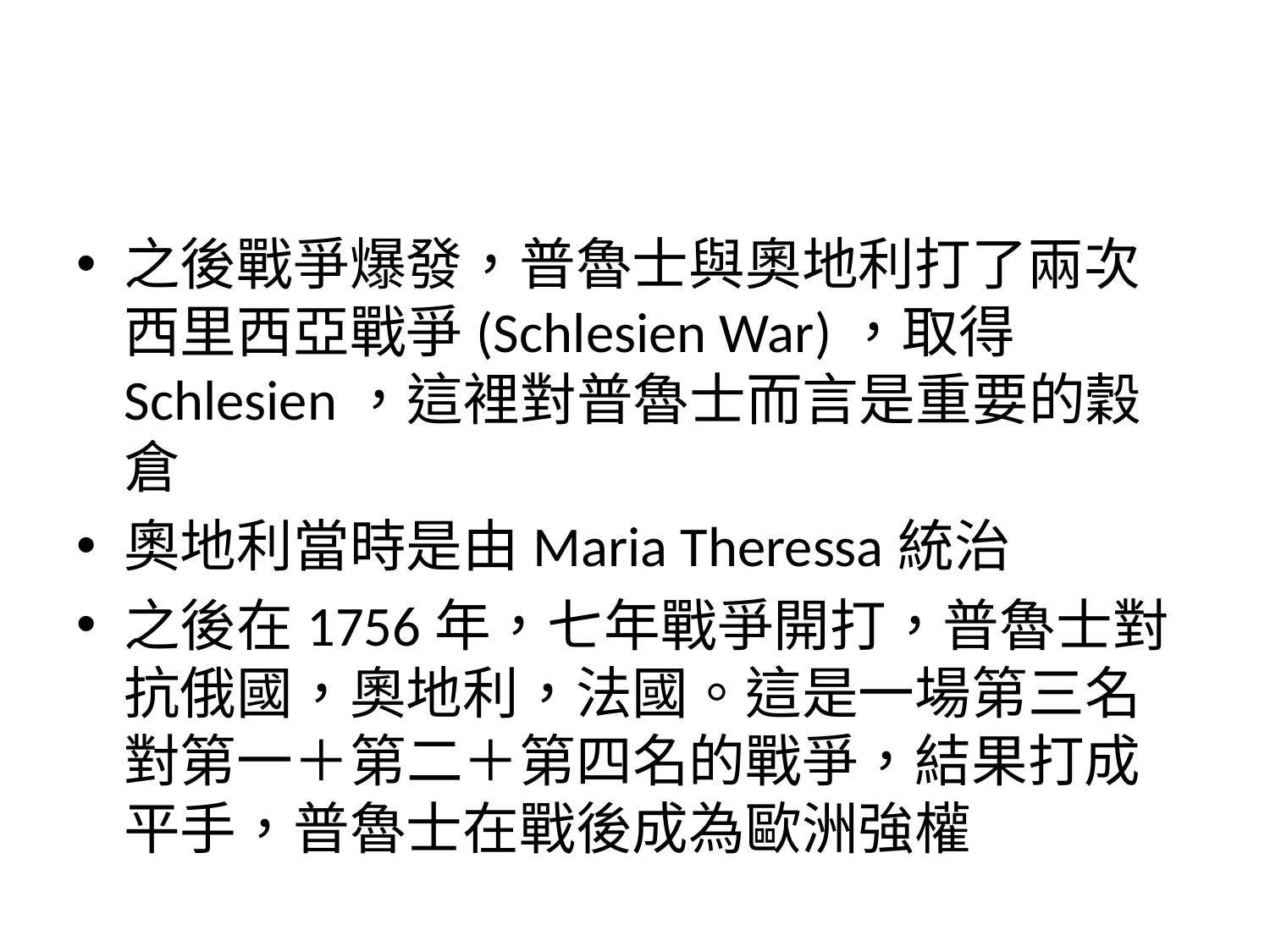

#
之後戰爭爆發，普魯士與奧地利打了兩次西里西亞戰爭(Schlesien War)，取得Schlesien，這裡對普魯士而言是重要的穀倉
奧地利當時是由Maria Theressa統治
之後在1756年，七年戰爭開打，普魯士對抗俄國，奧地利，法國。這是一場第三名對第一＋第二＋第四名的戰爭，結果打成平手，普魯士在戰後成為歐洲強權